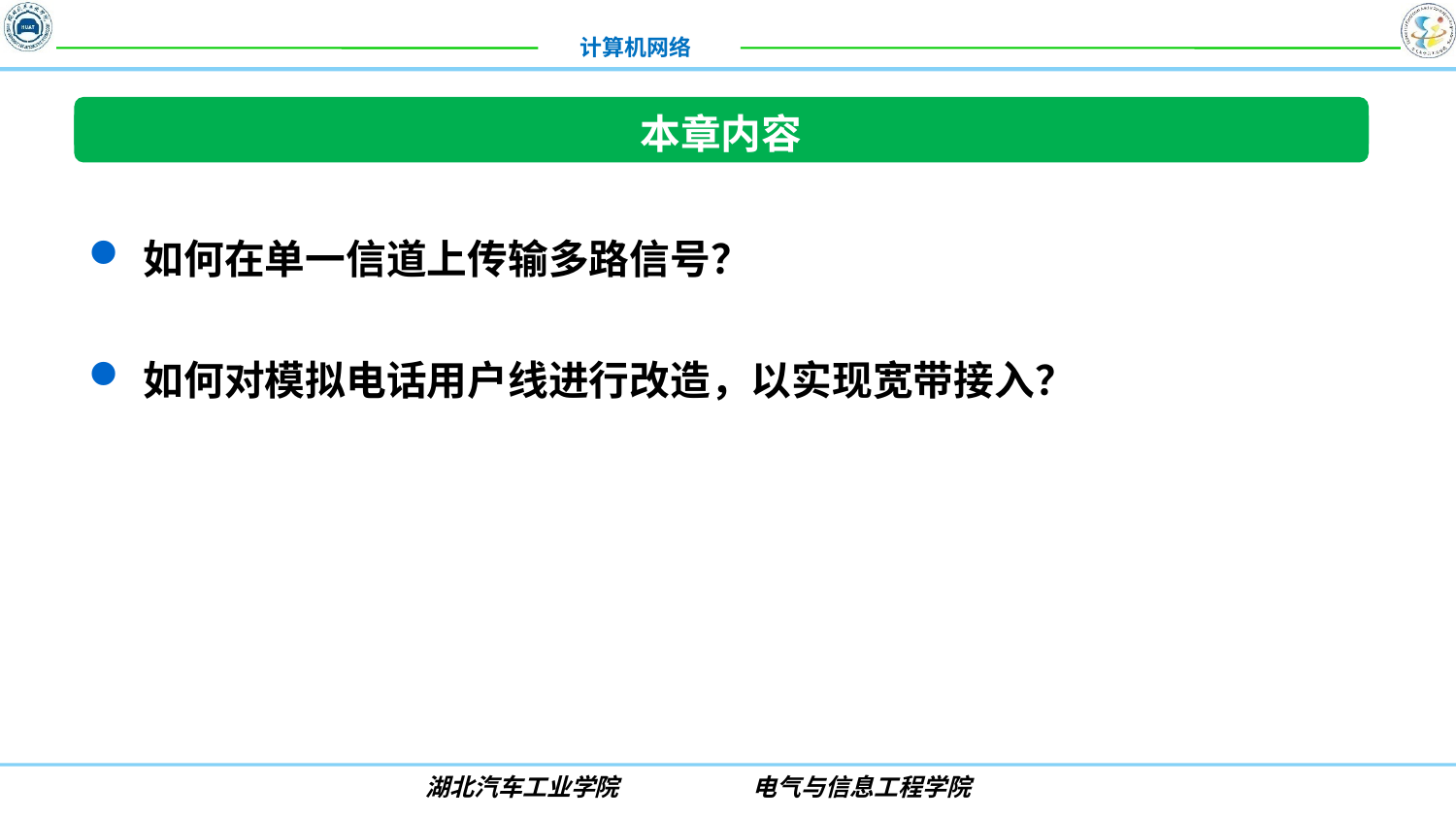

本章内容

万物联网
人人用网

如何在单一信道上传输多路信号？

如何对模拟电话用户线进行改造，以实现宽带接入？